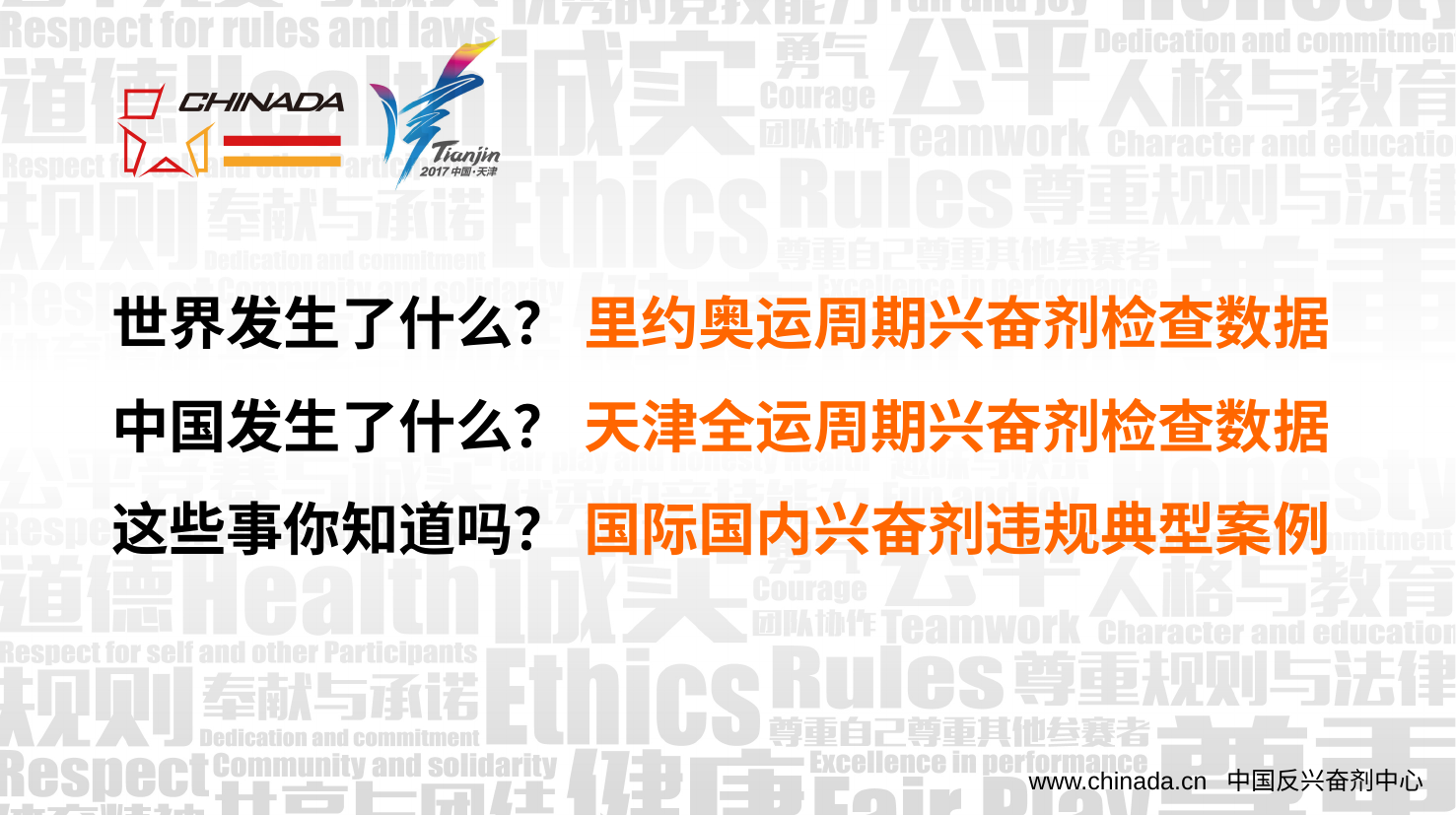

世界发生了什么？ 里约奥运周期兴奋剂检查数据
中国发生了什么？ 天津全运周期兴奋剂检查数据
这些事你知道吗？ 国际国内兴奋剂违规典型案例
www.chinada.cn  中国反兴奋剂中心